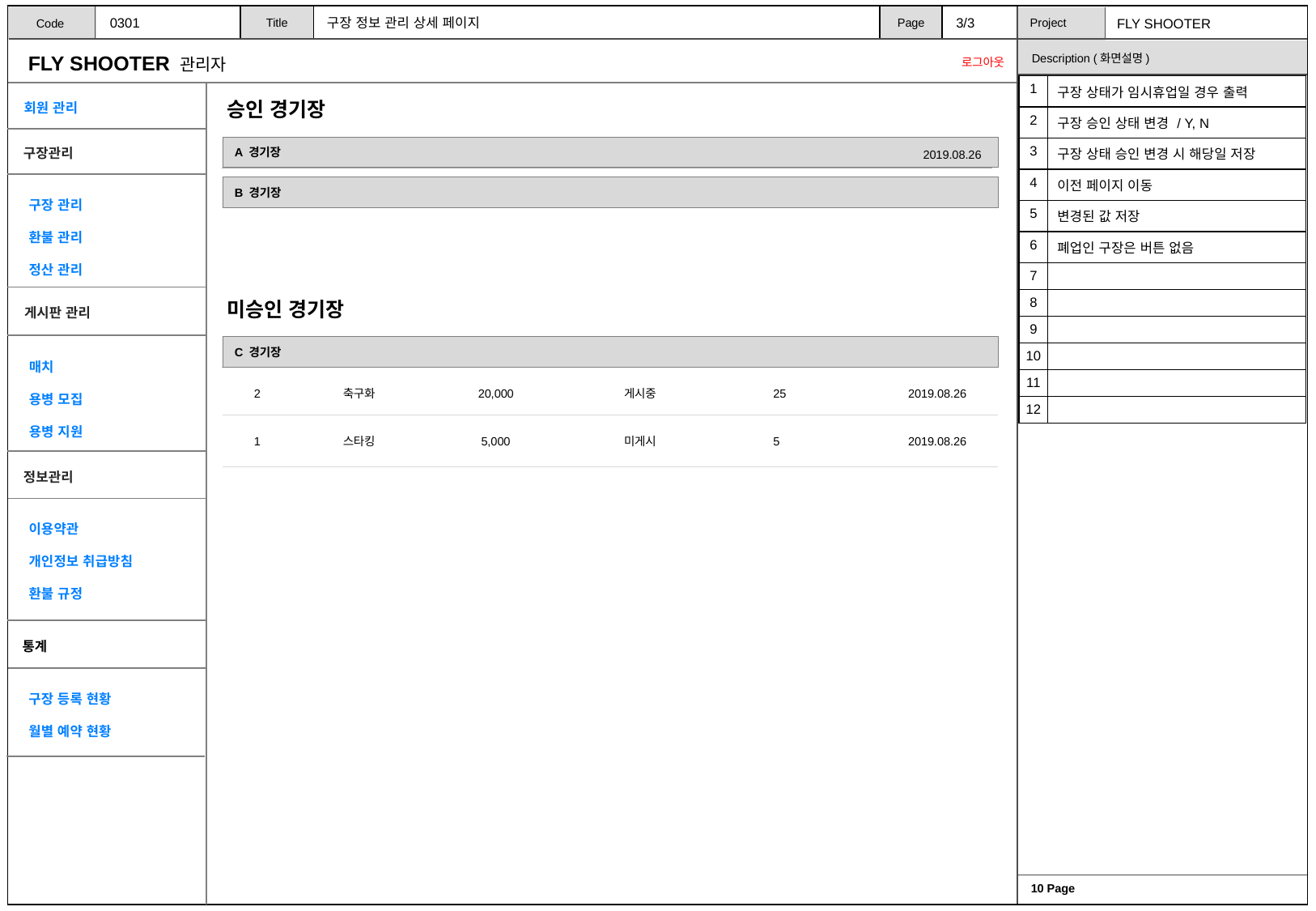

0301
구장 정보 관리 상세 페이지
3/3
| 1 | 구장 상태가 임시휴업일 경우 출력 |
| --- | --- |
| 2 | 구장 승인 상태 변경 / Y, N |
| 3 | 구장 상태 승인 변경 시 해당일 저장 |
| 4 | 이전 페이지 이동 |
| 5 | 변경된 값 저장 |
| 6 | 폐업인 구장은 버튼 없음 |
| 7 |  |
| 8 |  |
| 9 |  |
| 10 |  |
| 11 |  |
| 12 |  |
승인 경기장
A 경기장
2019.08.26
B 경기장
미승인 경기장
C 경기장
2
축구화
20,000
게시중
25
2019.08.26
1
스타킹
5,000
미게시
5
2019.08.26